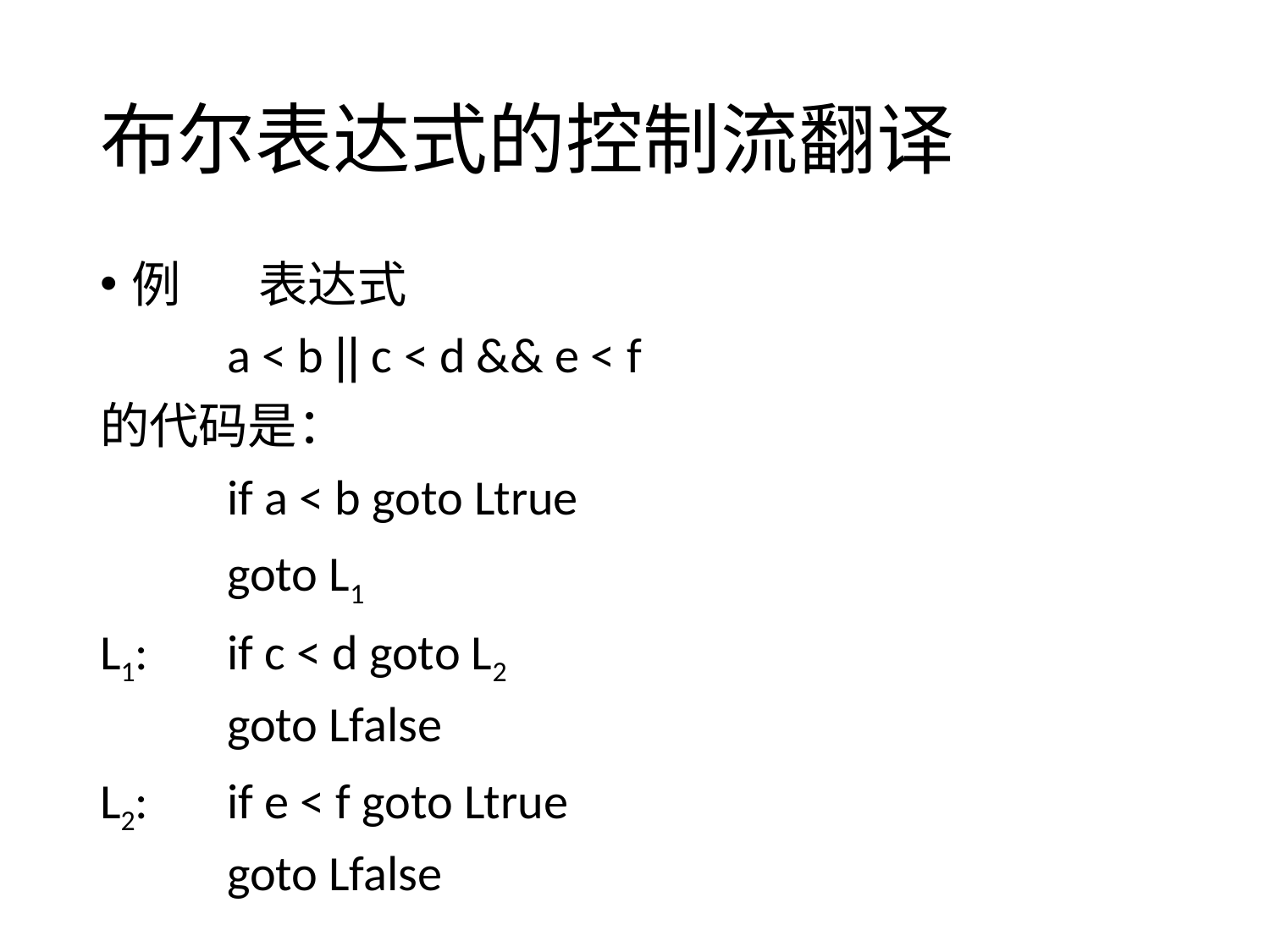

# 布尔表达式的控制流翻译
例	表达式
	a < b || c < d && e < f
的代码是：
	if a < b goto Ltrue
	goto L1
L1:	if c < d goto L2
	goto Lfalse
L2:	if e < f goto Ltrue
	goto Lfalse